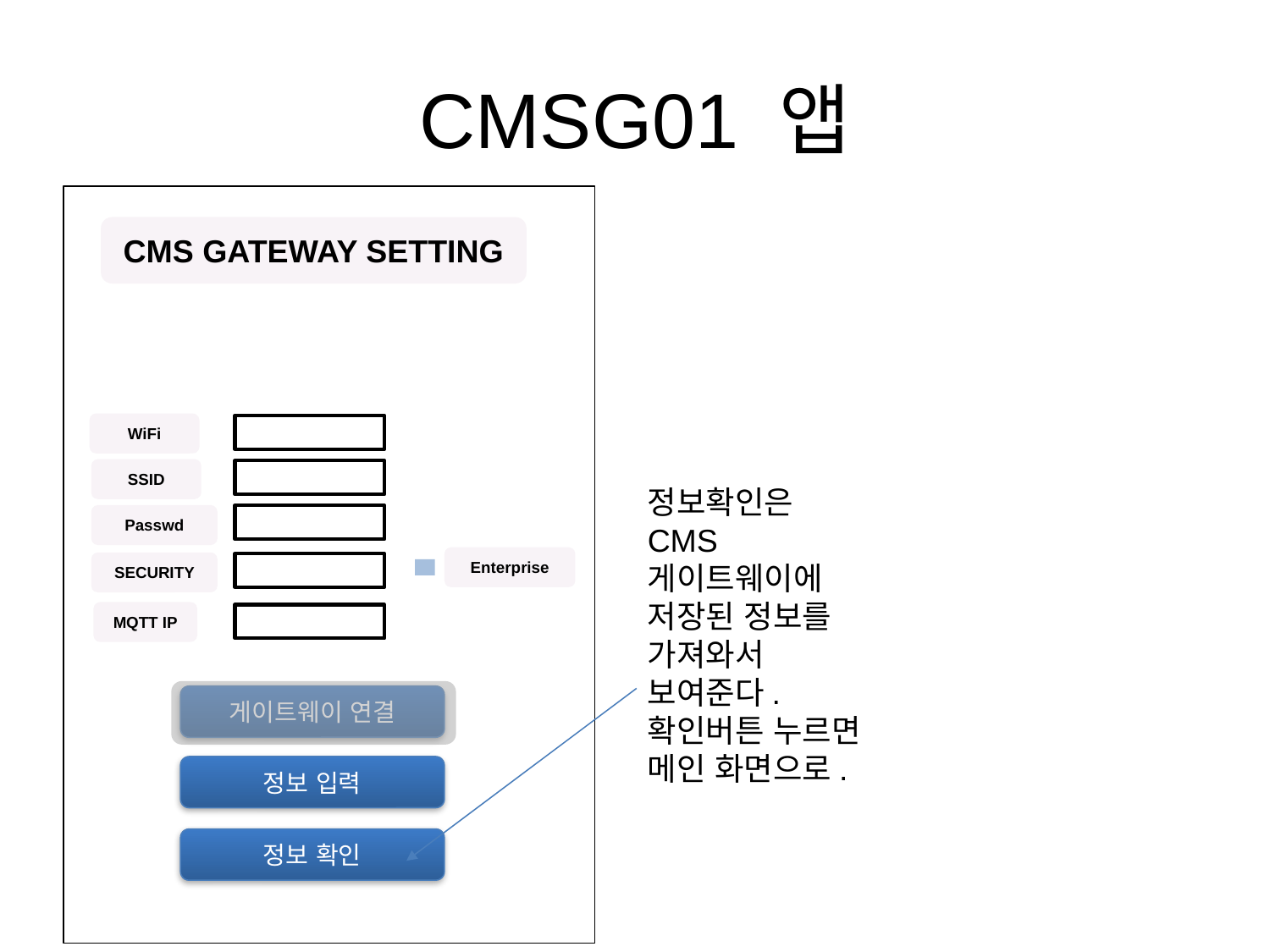

# CMSG01 앱

CMS GATEWAY SETTING
WiFi

SSID

정보확인은
CMS 게이트웨이에 저장된 정보를 가져와서 보여준다.
확인버튼 누르면
메인 화면으로.
Passwd

Enterprise
SECURITY

MQTT IP

게이트웨이 연결
정보 입력
정보 확인